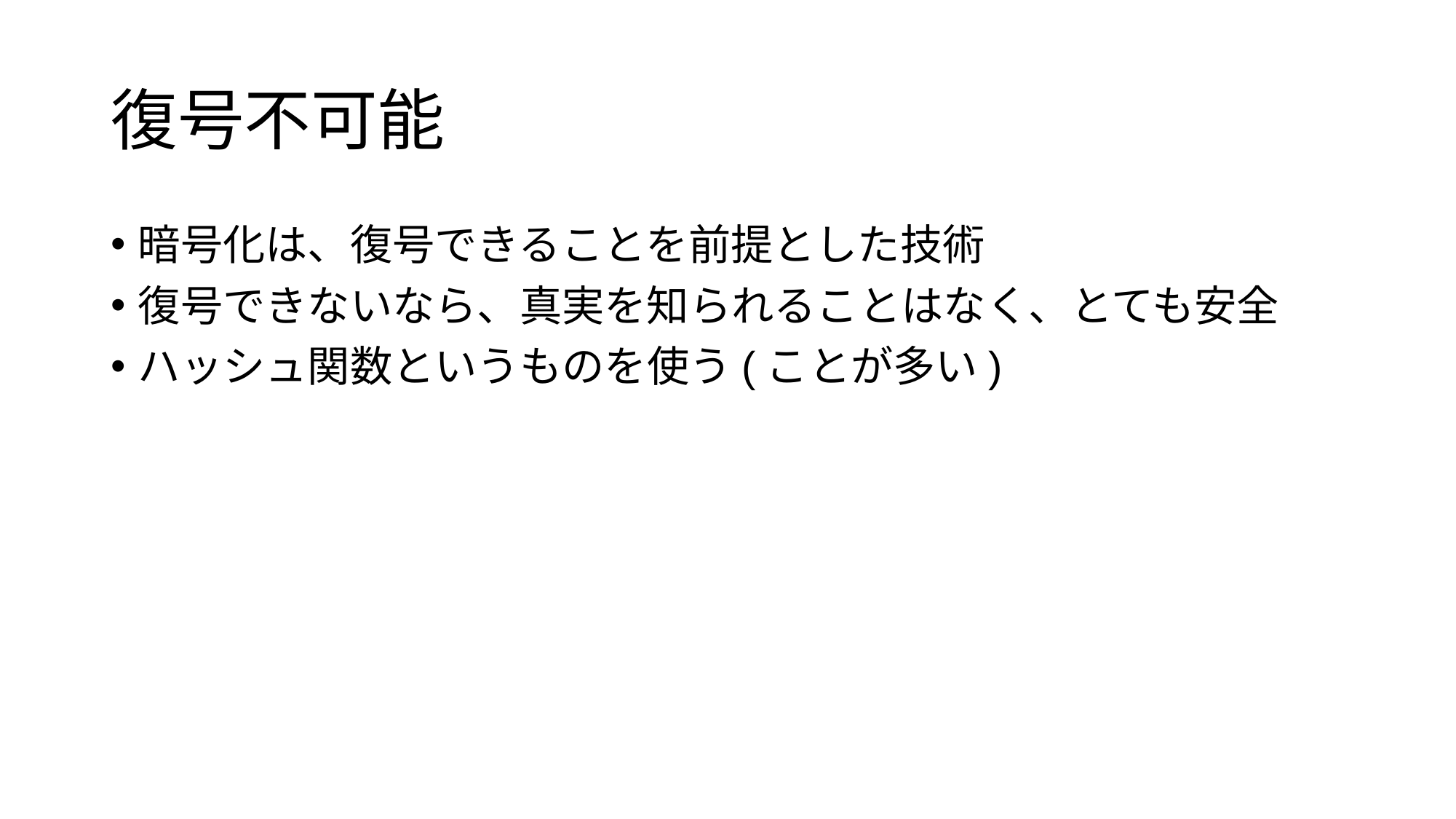

# 復号不可能
暗号化は、復号できることを前提とした技術
復号できないなら、真実を知られることはなく、とても安全
ハッシュ関数というものを使う(ことが多い)